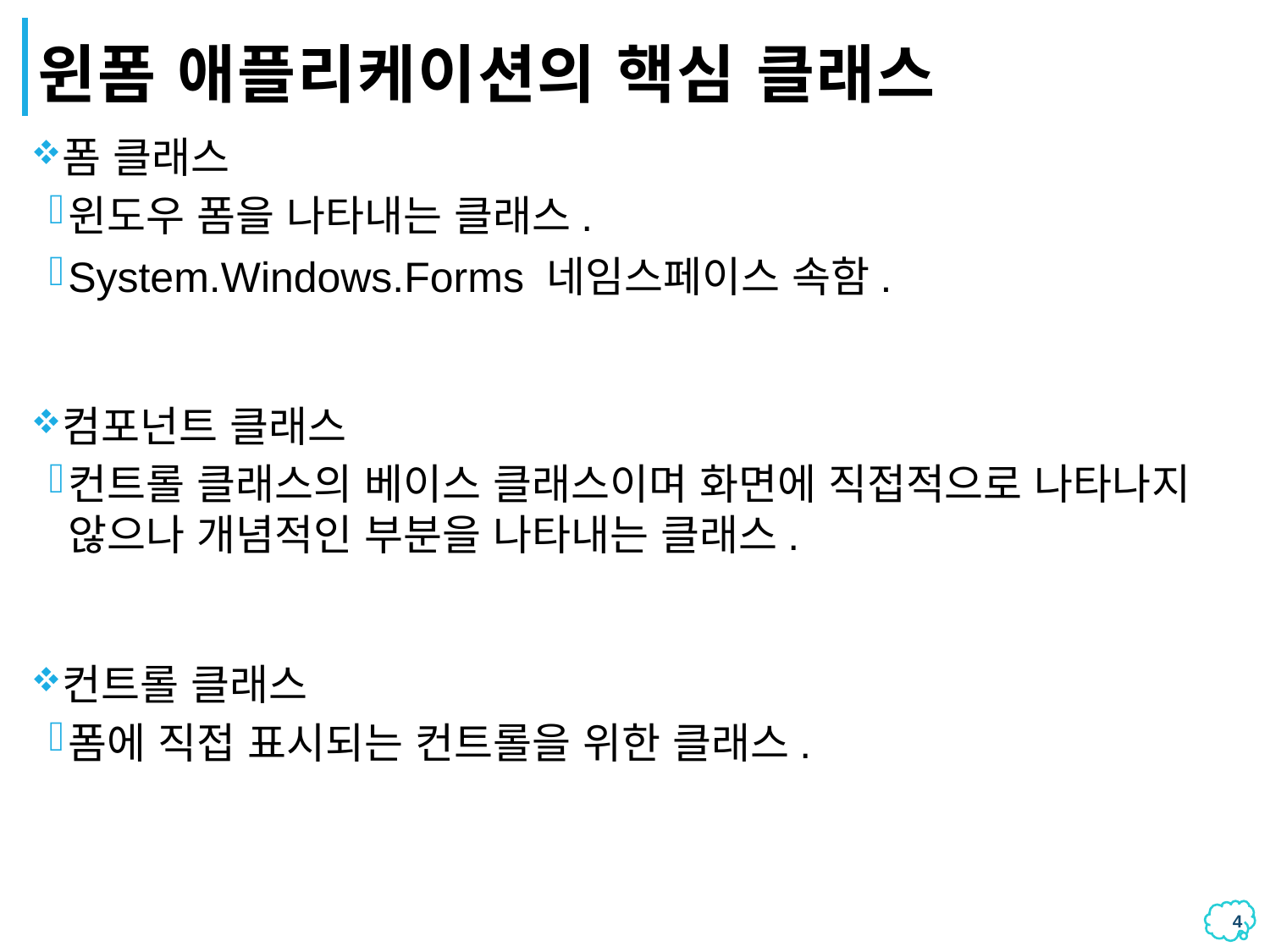

# 윈폼 애플리케이션의 핵심 클래스
폼 클래스
윈도우 폼을 나타내는 클래스.
System.Windows.Forms 네임스페이스 속함.

컴포넌트 클래스
컨트롤 클래스의 베이스 클래스이며 화면에 직접적으로 나타나지 않으나 개념적인 부분을 나타내는 클래스.

컨트롤 클래스
폼에 직접 표시되는 컨트롤을 위한 클래스.
4